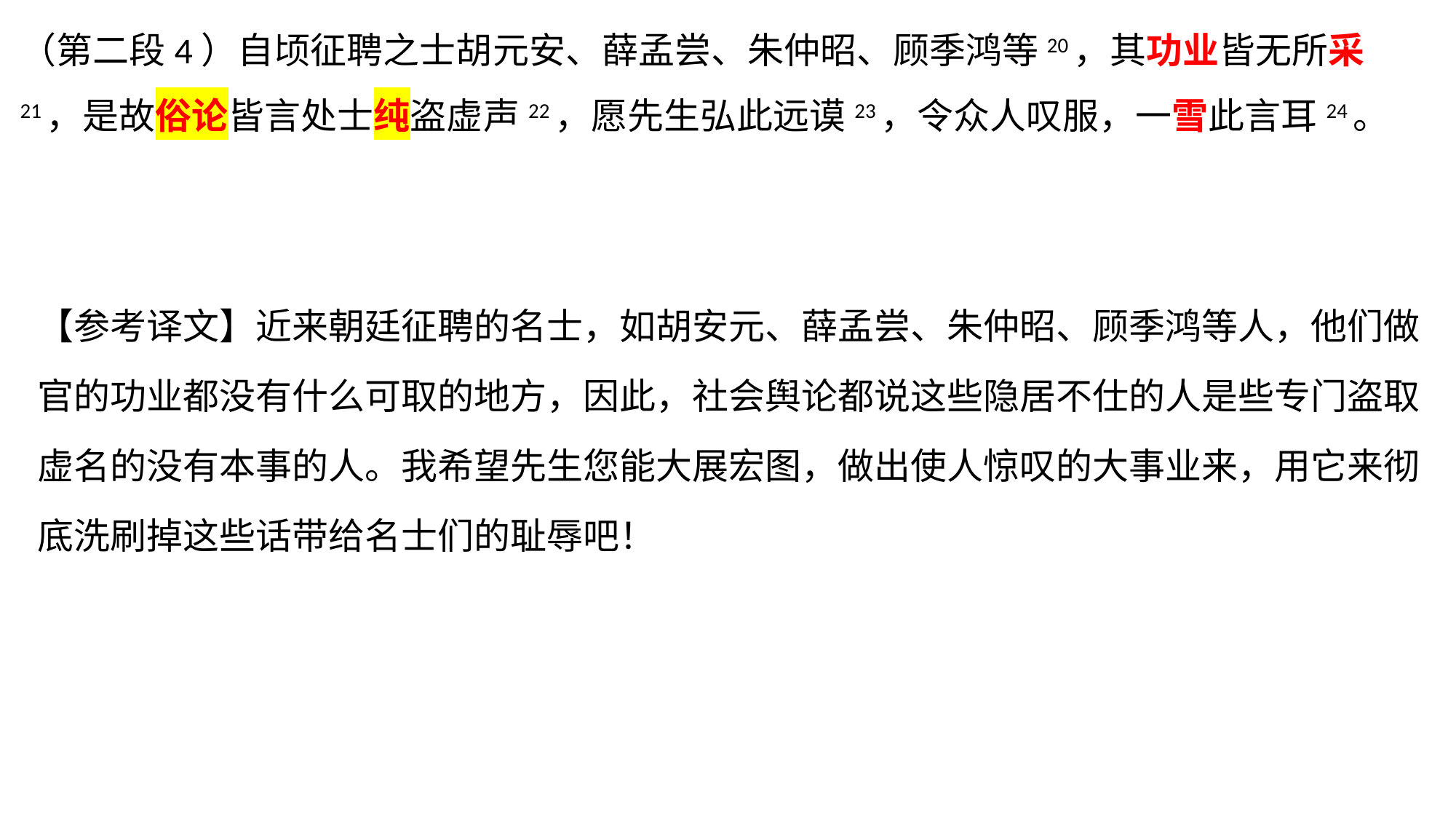

（第二段4）自顷征聘之士胡元安、薛孟尝、朱仲昭、顾季鸿等20，其功业皆无所采21，是故俗论皆言处士纯盗虚声22，愿先生弘此远谟23，令众人叹服，一雪此言耳24。

【参考译文】近来朝廷征聘的名士，如胡安元、薛孟尝、朱仲昭、顾季鸿等人，他们做官的功业都没有什么可取的地方，因此，社会舆论都说这些隐居不仕的人是些专门盗取虚名的没有本事的人。我希望先生您能大展宏图，做出使人惊叹的大事业来，用它来彻底洗刷掉这些话带给名士们的耻辱吧！